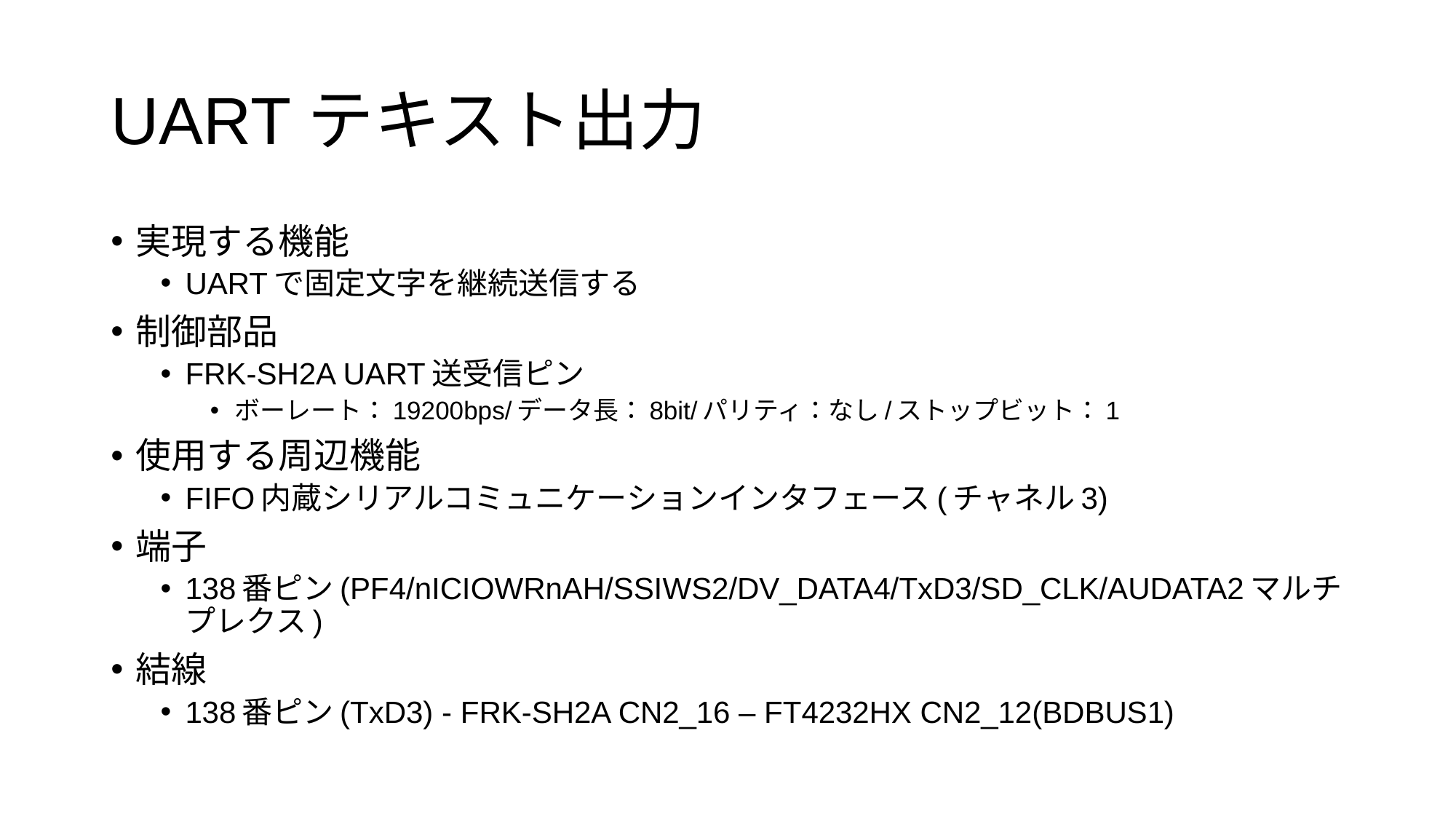

# UARTテキスト出力
実現する機能
UARTで固定文字を継続送信する
制御部品
FRK-SH2A UART送受信ピン
ボーレート：19200bps/データ長：8bit/パリティ：なし/ストップビット：1
使用する周辺機能
FIFO内蔵シリアルコミュニケーションインタフェース(チャネル3)
端子
138番ピン(PF4/nICIOWRnAH/SSIWS2/DV_DATA4/TxD3/SD_CLK/AUDATA2マルチプレクス)
結線
138番ピン(TxD3) - FRK-SH2A CN2_16 – FT4232HX CN2_12(BDBUS1)